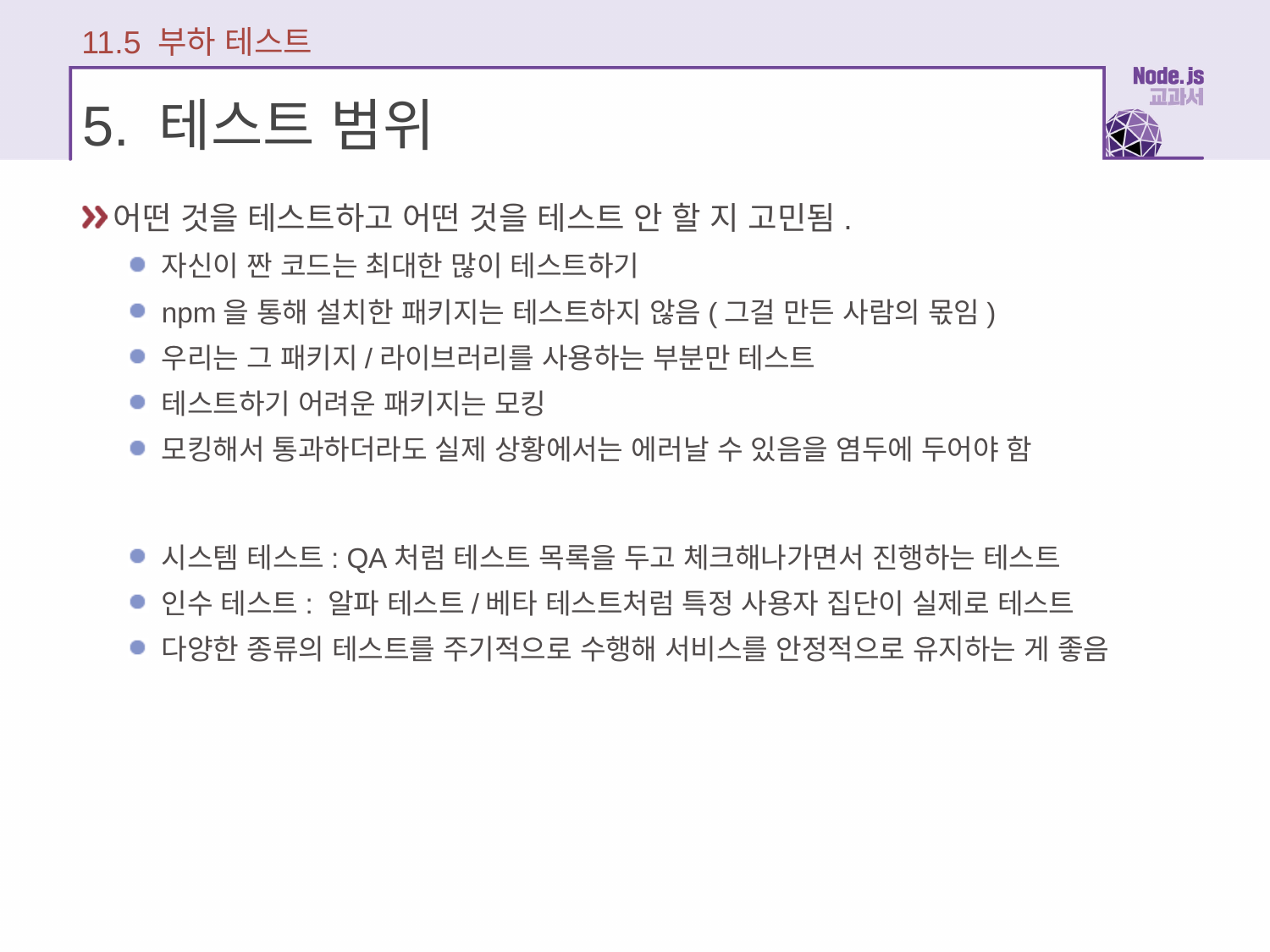

11.5 부하 테스트
# 5. 테스트 범위
어떤 것을 테스트하고 어떤 것을 테스트 안 할 지 고민됨.
자신이 짠 코드는 최대한 많이 테스트하기
npm을 통해 설치한 패키지는 테스트하지 않음(그걸 만든 사람의 몫임)
우리는 그 패키지/라이브러리를 사용하는 부분만 테스트
테스트하기 어려운 패키지는 모킹
모킹해서 통과하더라도 실제 상황에서는 에러날 수 있음을 염두에 두어야 함

시스템 테스트: QA처럼 테스트 목록을 두고 체크해나가면서 진행하는 테스트
인수 테스트: 알파 테스트/베타 테스트처럼 특정 사용자 집단이 실제로 테스트
다양한 종류의 테스트를 주기적으로 수행해 서비스를 안정적으로 유지하는 게 좋음